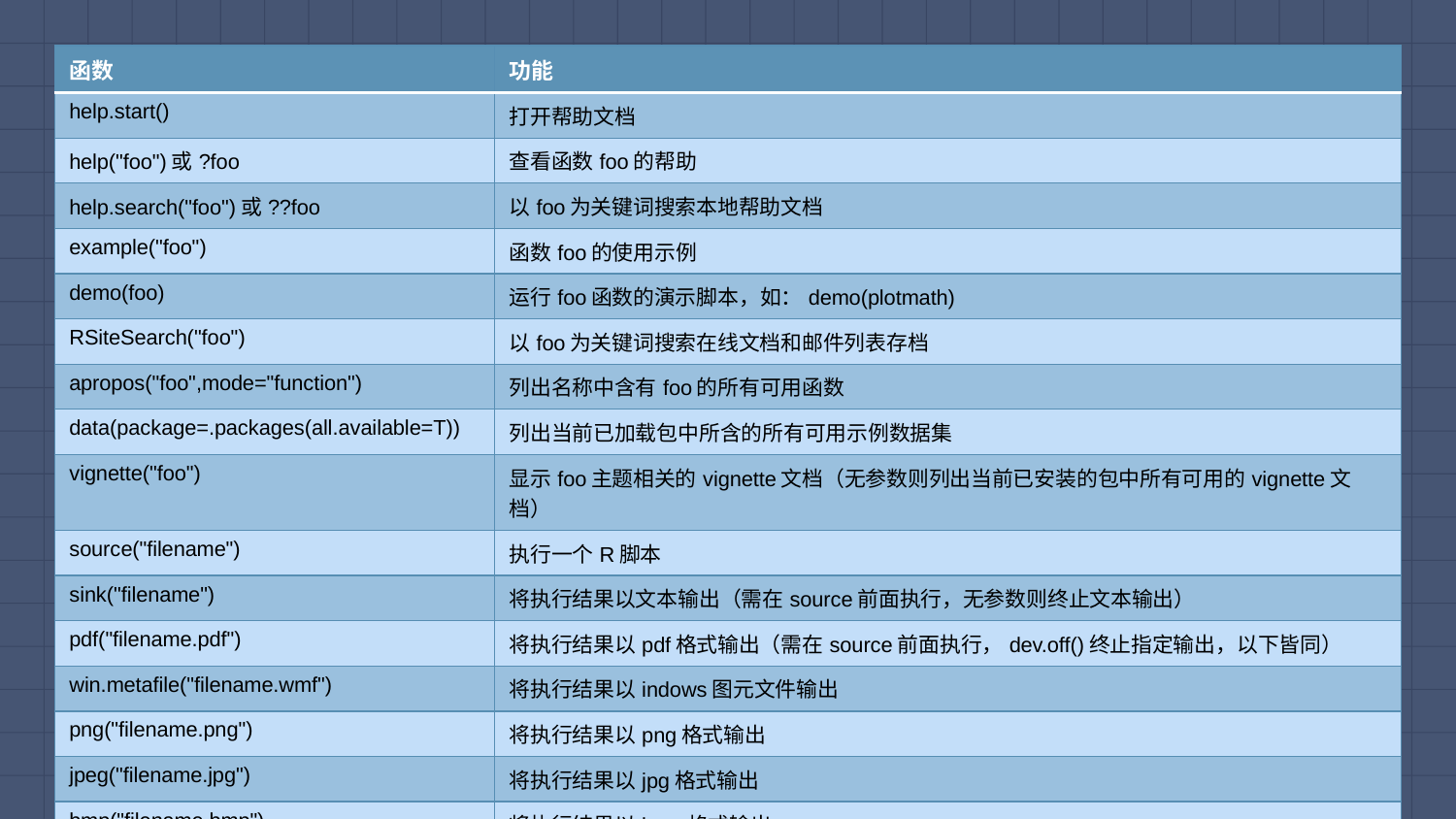

| 函数 | 功能 |
| --- | --- |
| help.start() | 打开帮助文档 |
| help("foo")或?foo | 查看函数foo的帮助 |
| help.search("foo")或??foo | 以foo为关键词搜索本地帮助文档 |
| example("foo") | 函数foo的使用示例 |
| demo(foo) | 运行foo函数的演示脚本，如：demo(plotmath) |
| RSiteSearch("foo") | 以foo为关键词搜索在线文档和邮件列表存档 |
| apropos("foo",mode="function") | 列出名称中含有foo的所有可用函数 |
| data(package=.packages(all.available=T)) | 列出当前已加载包中所含的所有可用示例数据集 |
| vignette("foo") | 显示foo主题相关的vignette文档（无参数则列出当前已安装的包中所有可用的vignette文档） |
| source("filename") | 执行一个R脚本 |
| sink("filename") | 将执行结果以文本输出（需在source前面执行，无参数则终止文本输出） |
| pdf("filename.pdf") | 将执行结果以pdf格式输出（需在source前面执行，dev.off()终止指定输出，以下皆同） |
| win.metafile("filename.wmf") | 将执行结果以indows图元文件输出 |
| png("filename.png") | 将执行结果以png格式输出 |
| jpeg("filename.jpg") | 将执行结果以jpg格式输出 |
| bmp("filename.bmp") | 将执行结果以bmp格式输出 |
| postscript("filename.ps") | 将执行结果以PostScript文件输出 |